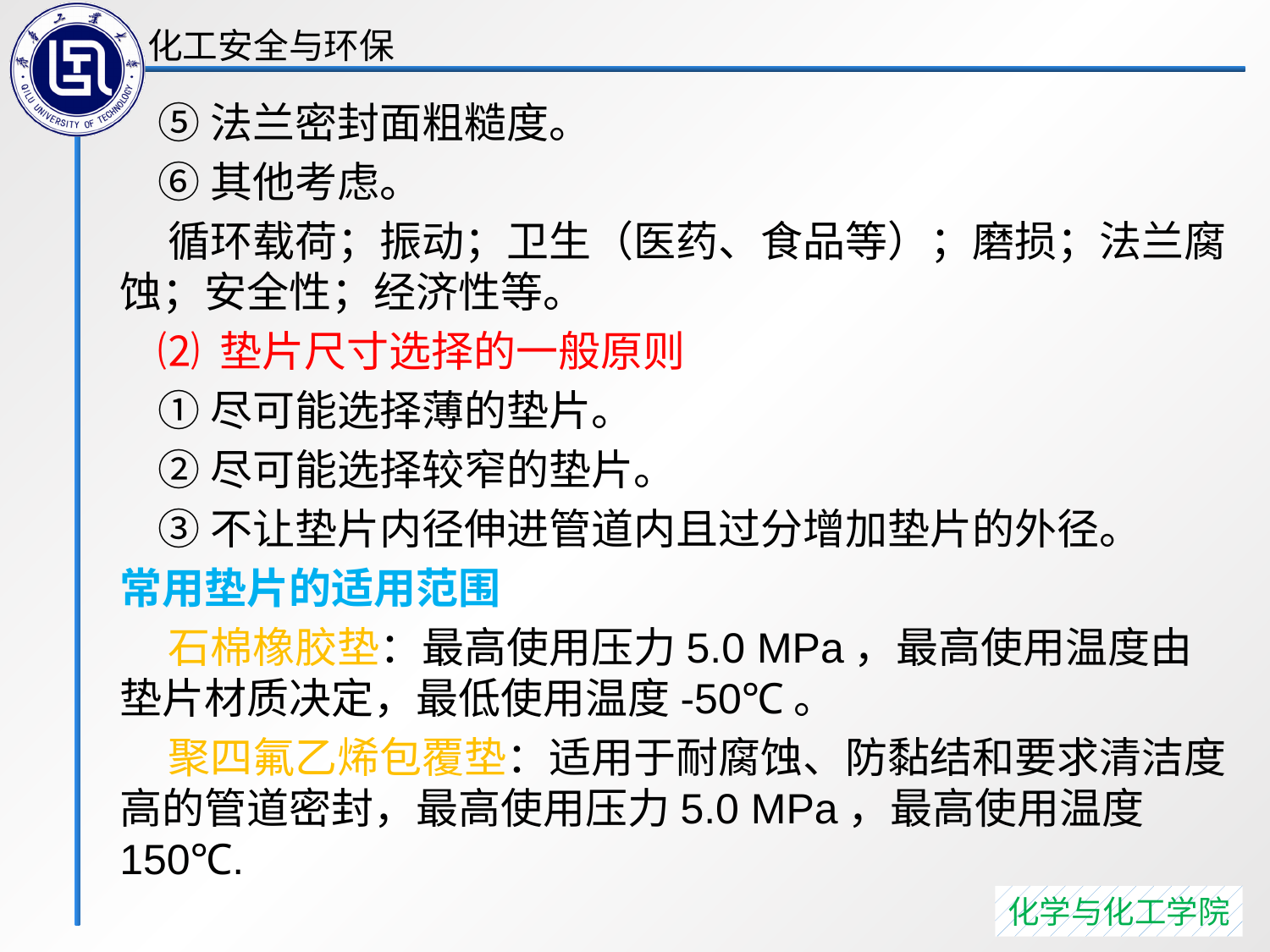

⑤法兰密封面粗糙度。
    ⑥其他考虑。
    循环载荷；振动；卫生（医药、食品等）；磨损；法兰腐蚀；安全性；经济性等。
    ⑵ 垫片尺寸选择的一般原则
    ①尽可能选择薄的垫片。
    ②尽可能选择较窄的垫片。
    ③不让垫片内径伸进管道内且过分增加垫片的外径。
常用垫片的适用范围
    石棉橡胶垫：最高使用压力5.0 MPa，最高使用温度由垫片材质决定，最低使用温度-50℃。
    聚四氟乙烯包覆垫：适用于耐腐蚀、防黏结和要求清洁度高的管道密封，最高使用压力5.0 MPa，最高使用温度150℃.